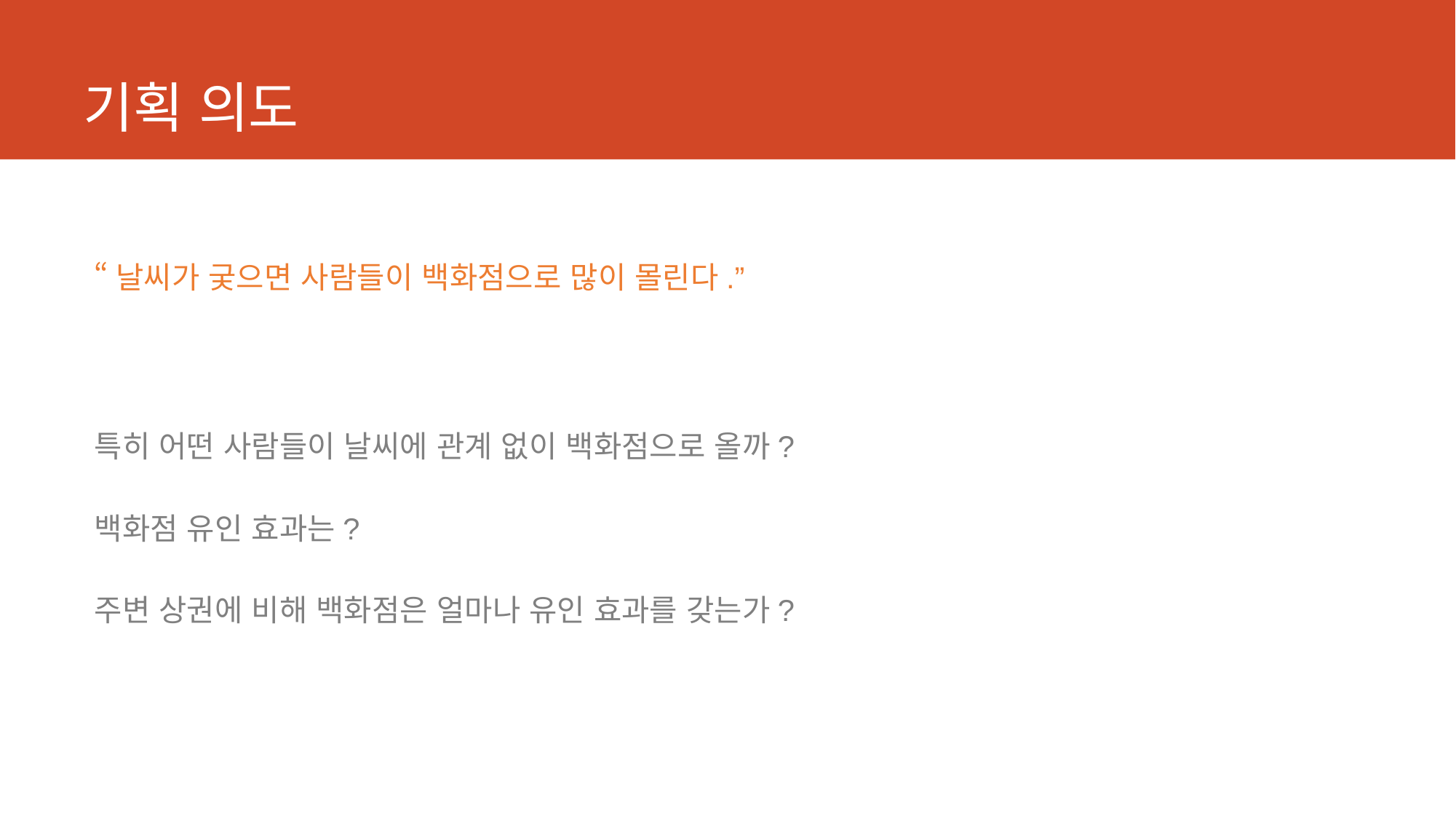

# 기획 의도
“날씨가 궂으면 사람들이 백화점으로 많이 몰린다.”

특히 어떤 사람들이 날씨에 관계 없이 백화점으로 올까?
백화점 유인 효과는?
주변 상권에 비해 백화점은 얼마나 유인 효과를 갖는가?